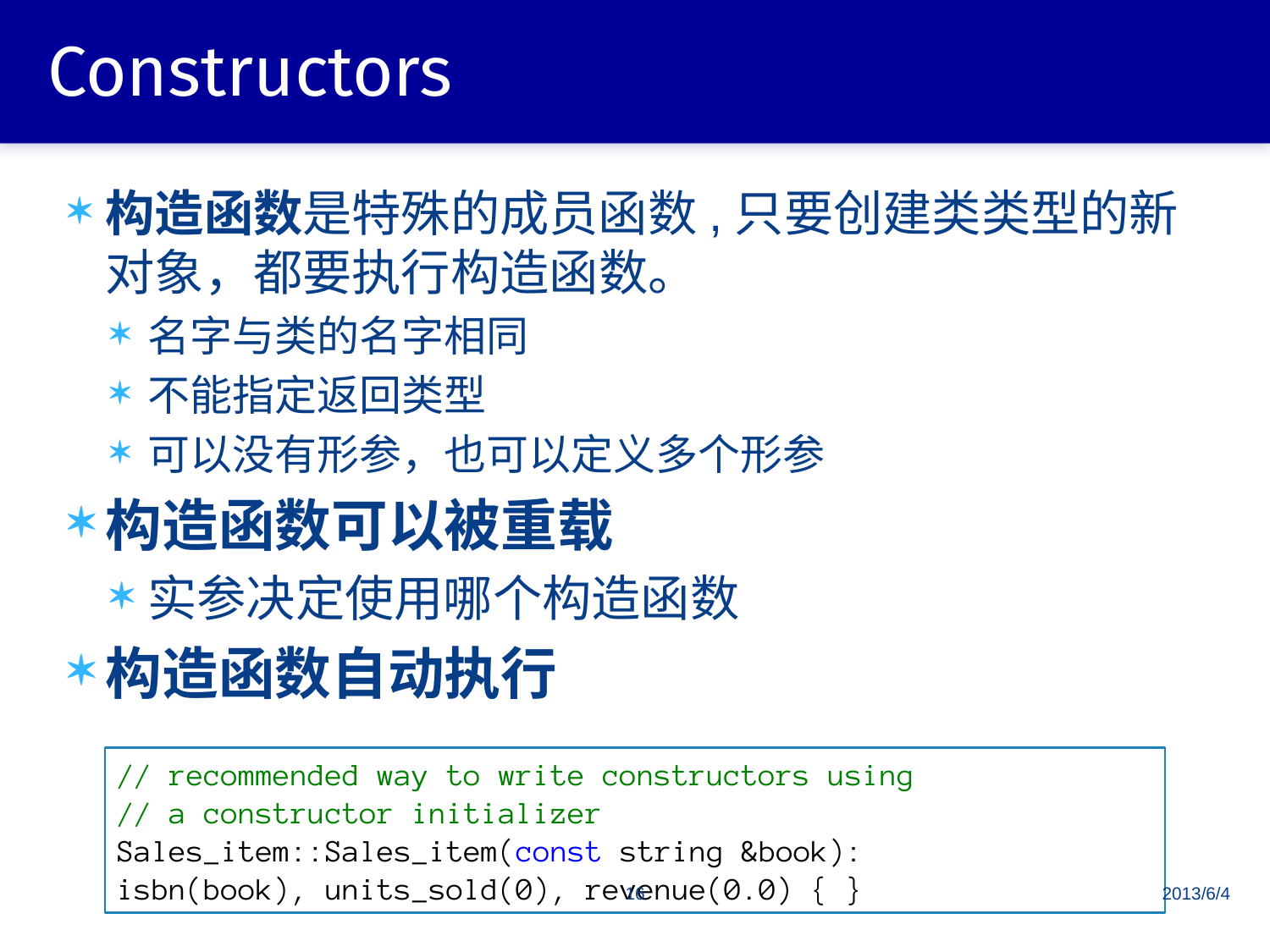

# Constructors
构造函数是特殊的成员函数,只要创建类类型的新对象，都要执行构造函数。
名字与类的名字相同
不能指定返回类型
可以没有形参，也可以定义多个形参
构造函数可以被重载
实参决定使用哪个构造函数
构造函数自动执行

// recommended way to write constructors using
// a constructor initializer
Sales_item::Sales_item(const string &book):
isbn(book), units_sold(0), revenue(0.0) { }
16
2013/6/4